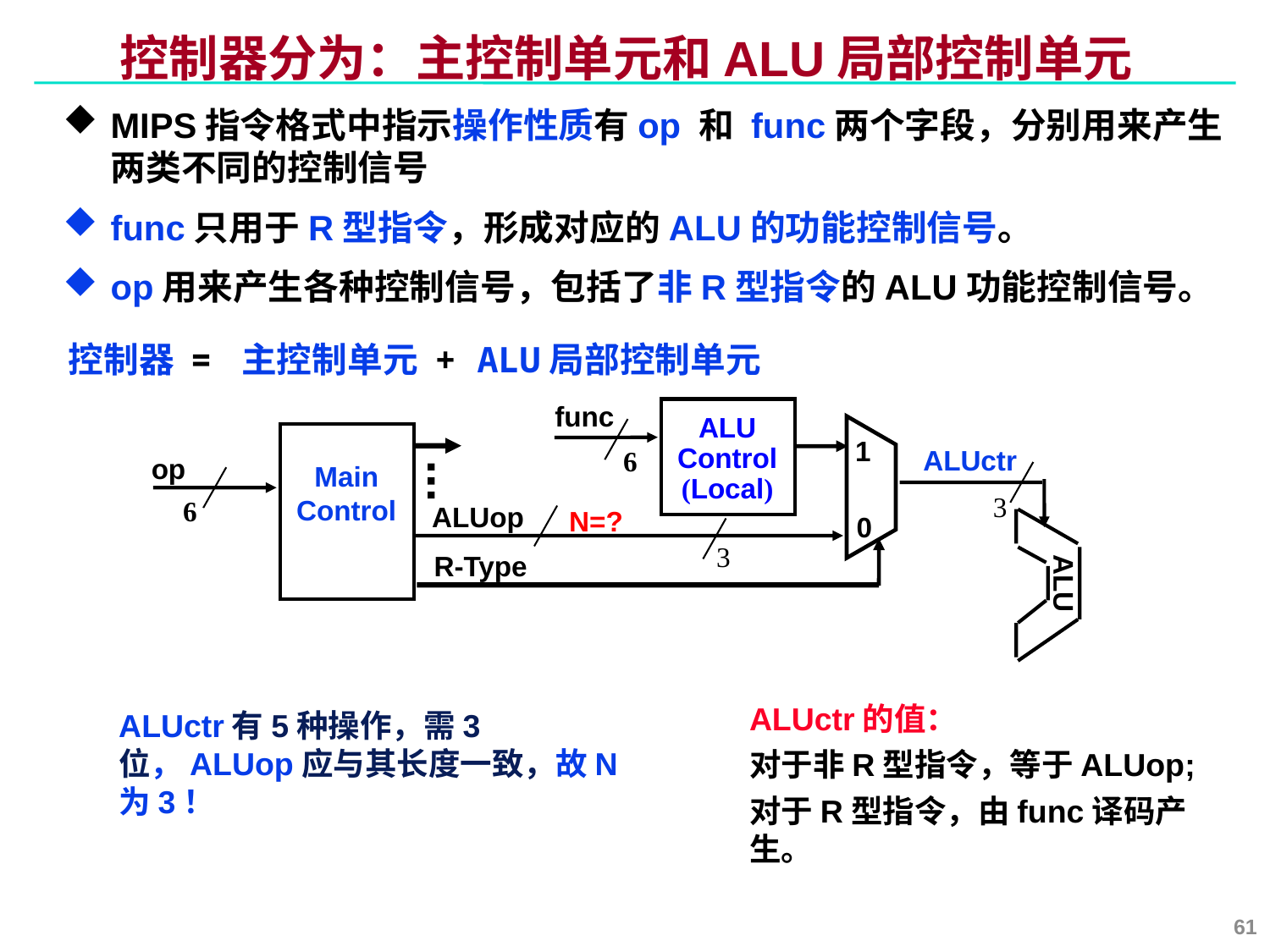

# 控制器分为：主控制单元和ALU局部控制单元
MIPS指令格式中指示操作性质有op 和 func两个字段，分别用来产生两类不同的控制信号
func只用于R型指令，形成对应的ALU的功能控制信号。
op用来产生各种控制信号，包括了非R型指令的ALU功能控制信号。
控制器 = 主控制单元 + ALU局部控制单元
func

ALU
Control
(Local)

1
ALUctr

6
op

Main
Control

6
ALUop
N=?
0

R-Type

3

3
ALU
ALUctr的值：
对于非R型指令，等于ALUop;
对于R型指令，由func译码产生。
ALUctr有5种操作，需3位，ALUop应与其长度一致，故N为3！
61